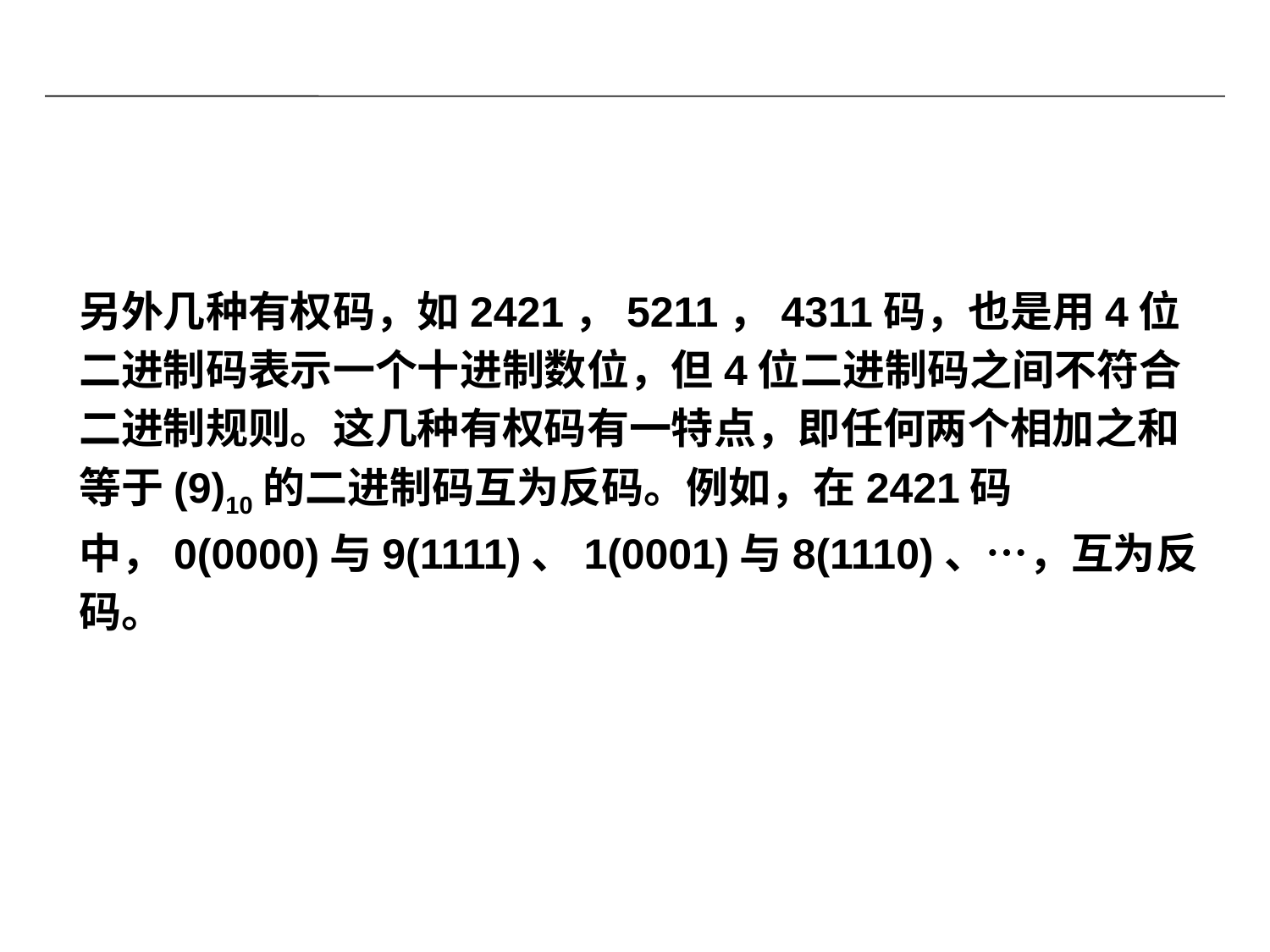

另外几种有权码，如2421，5211，4311码，也是用4位二进制码表示一个十进制数位，但4位二进制码之间不符合二进制规则。这几种有权码有一特点，即任何两个相加之和等于(9)10的二进制码互为反码。例如，在2421码中，0(0000)与9(1111)、1(0001)与8(1110)、…，互为反码。